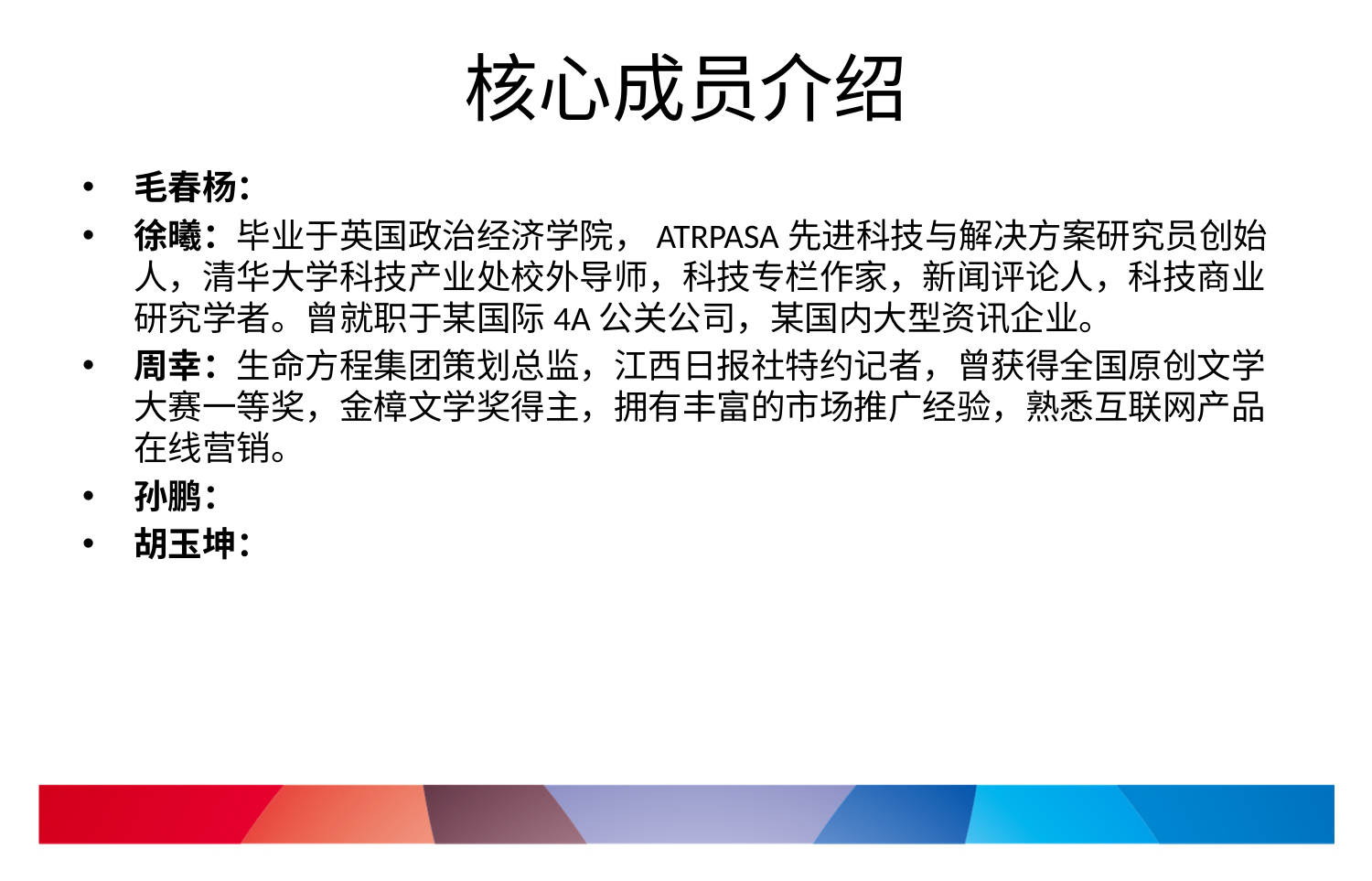

# 核心成员介绍
毛春杨：
徐曦：毕业于英国政治经济学院，ATRPASA先进科技与解决方案研究员创始人，清华大学科技产业处校外导师，科技专栏作家，新闻评论人，科技商业研究学者。曾就职于某国际4A公关公司，某国内大型资讯企业。
周幸：生命方程集团策划总监，江西日报社特约记者，曾获得全国原创文学大赛一等奖，金樟文学奖得主，拥有丰富的市场推广经验，熟悉互联网产品在线营销。
孙鹏：
胡玉坤：